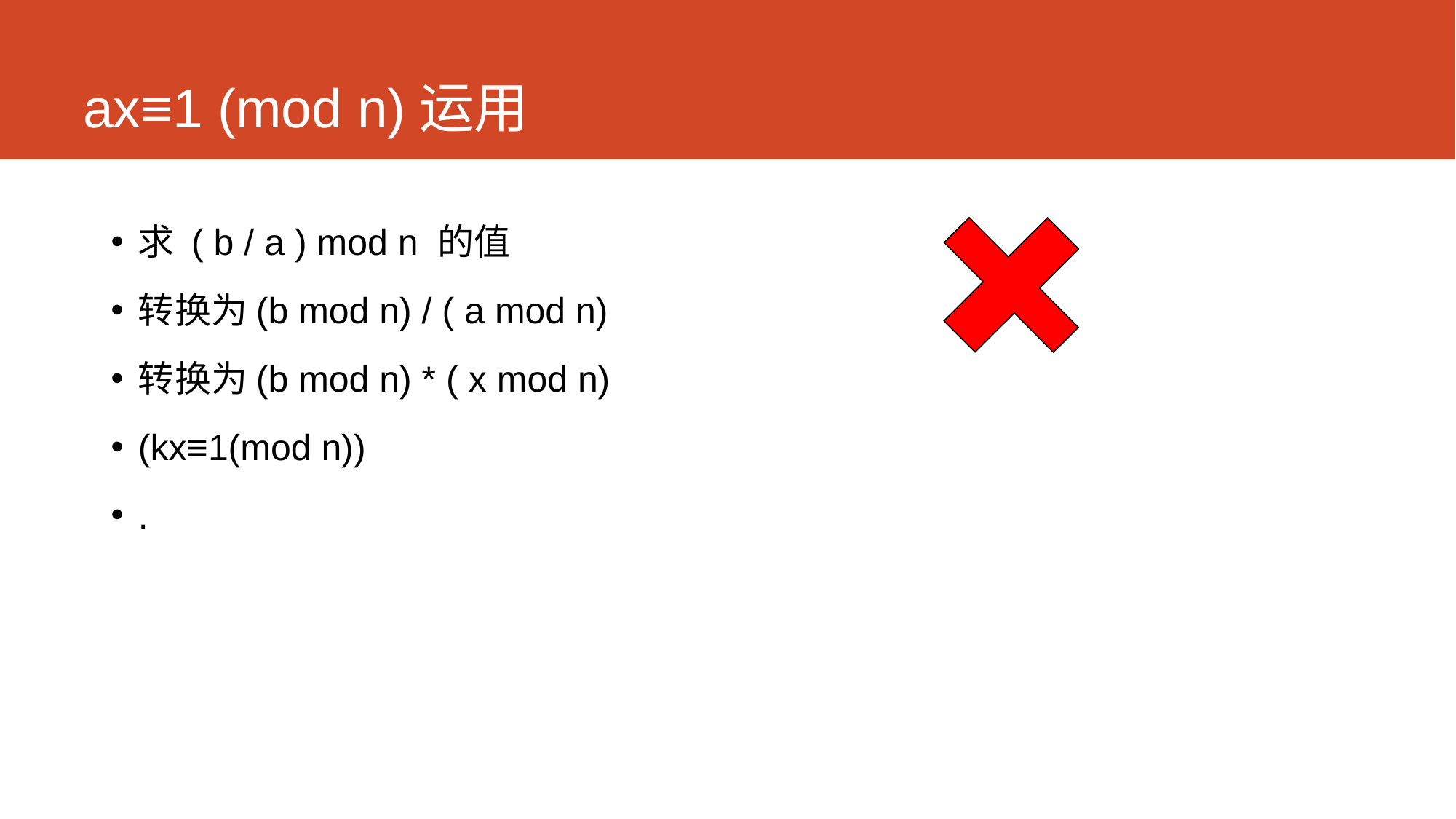

# ax≡1 (mod n)运用

求 ( b / a ) mod n 的值
转换为(b mod n) / ( a mod n)
转换为(b mod n) * ( x mod n)
(kx≡1(mod n))
.